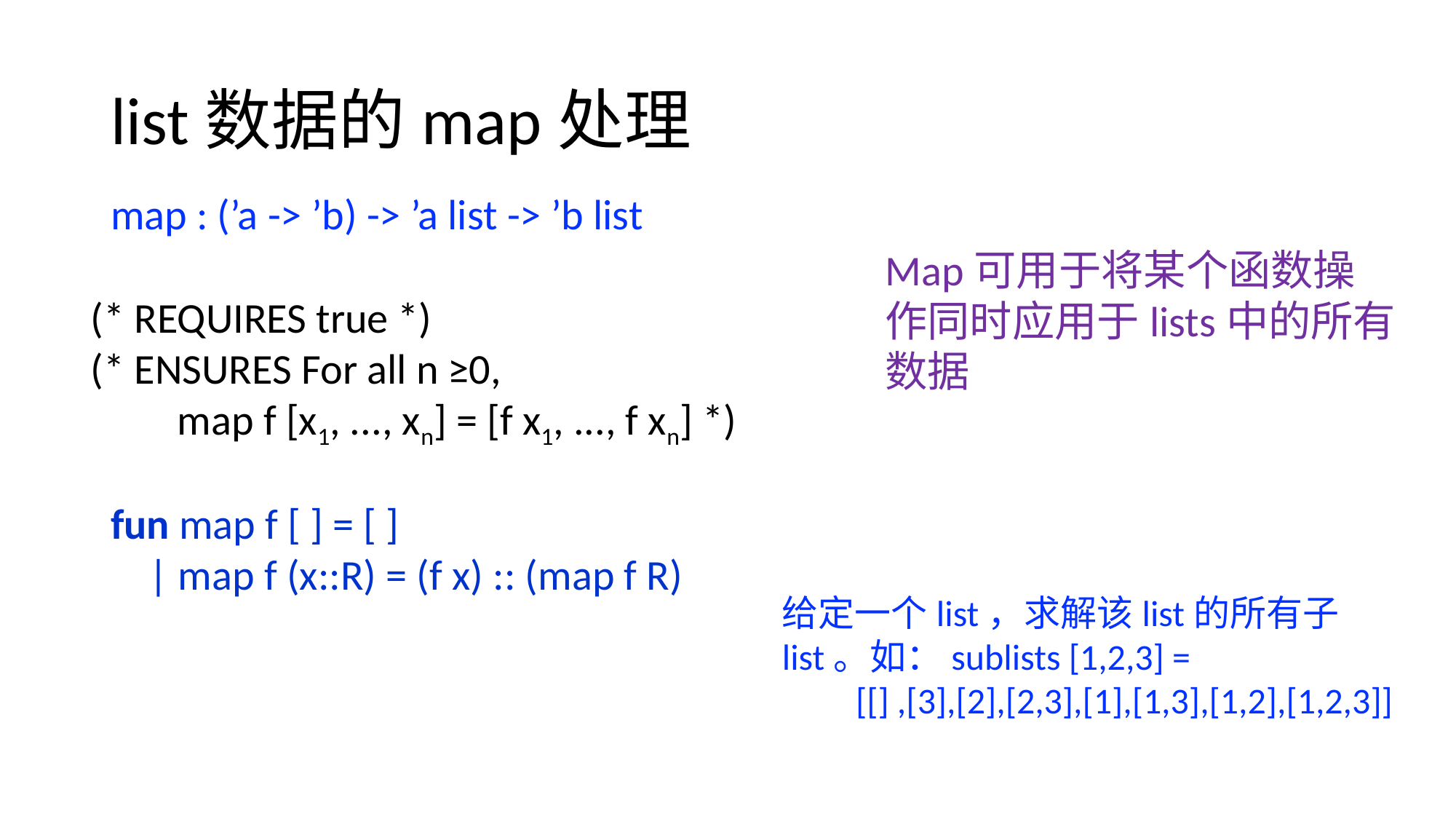

# list数据的map处理
map : (’a -> ’b) -> ’a list -> ’b list
Map可用于将某个函数操作同时应用于lists中的所有数据
(* REQUIRES true *)
(* ENSURES For all n ≥0,
         map f [x1, ..., xn] = [f x1, ..., f xn] *)
fun map f [ ] = [ ]
    | map f (x::R) = (f x) :: (map f R)
给定一个list，求解该list的所有子list。如：sublists [1,2,3] =
         [[] ,[3],[2],[2,3],[1],[1,3],[1,2],[1,2,3]]